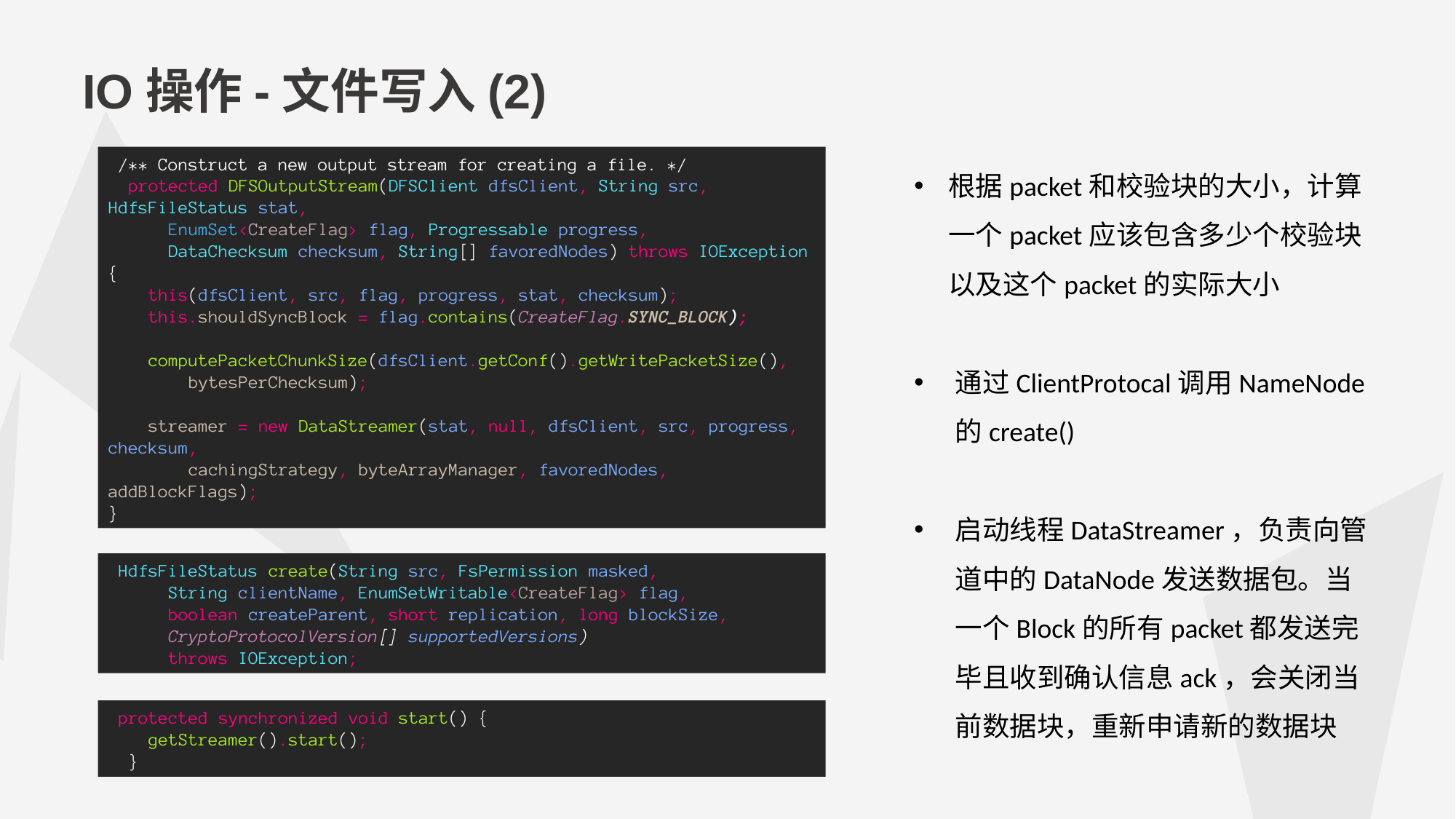

IO操作-文件写入(2)

 /** Construct a new output stream for creating a file. */
  protected DFSOutputStream(DFSClient dfsClient, String src, HdfsFileStatus stat,
      EnumSet<CreateFlag> flag, Progressable progress,
      DataChecksum checksum, String[] favoredNodes) throws IOException {
    this(dfsClient, src, flag, progress, stat, checksum);
    this.shouldSyncBlock = flag.contains(CreateFlag.SYNC_BLOCK);

    computePacketChunkSize(dfsClient.getConf().getWritePacketSize(),
        bytesPerChecksum);

    streamer = new DataStreamer(stat, null, dfsClient, src, progress, checksum,
        cachingStrategy, byteArrayManager, favoredNodes, addBlockFlags);
}
根据packet和校验块的大小，计算一个packet应该包含多少个校验块以及这个packet的实际大小

通过ClientProtocal调用NameNode的create()

启动线程DataStreamer，负责向管道中的DataNode发送数据包。当一个Block的所有packet都发送完毕且收到确认信息ack，会关闭当前数据块，重新申请新的数据块

 HdfsFileStatus create(String src, FsPermission masked,
      String clientName, EnumSetWritable<CreateFlag> flag,
      boolean createParent, short replication, long blockSize,
      CryptoProtocolVersion[] supportedVersions)
      throws IOException;
 protected synchronized void start() {
    getStreamer().start();
  }